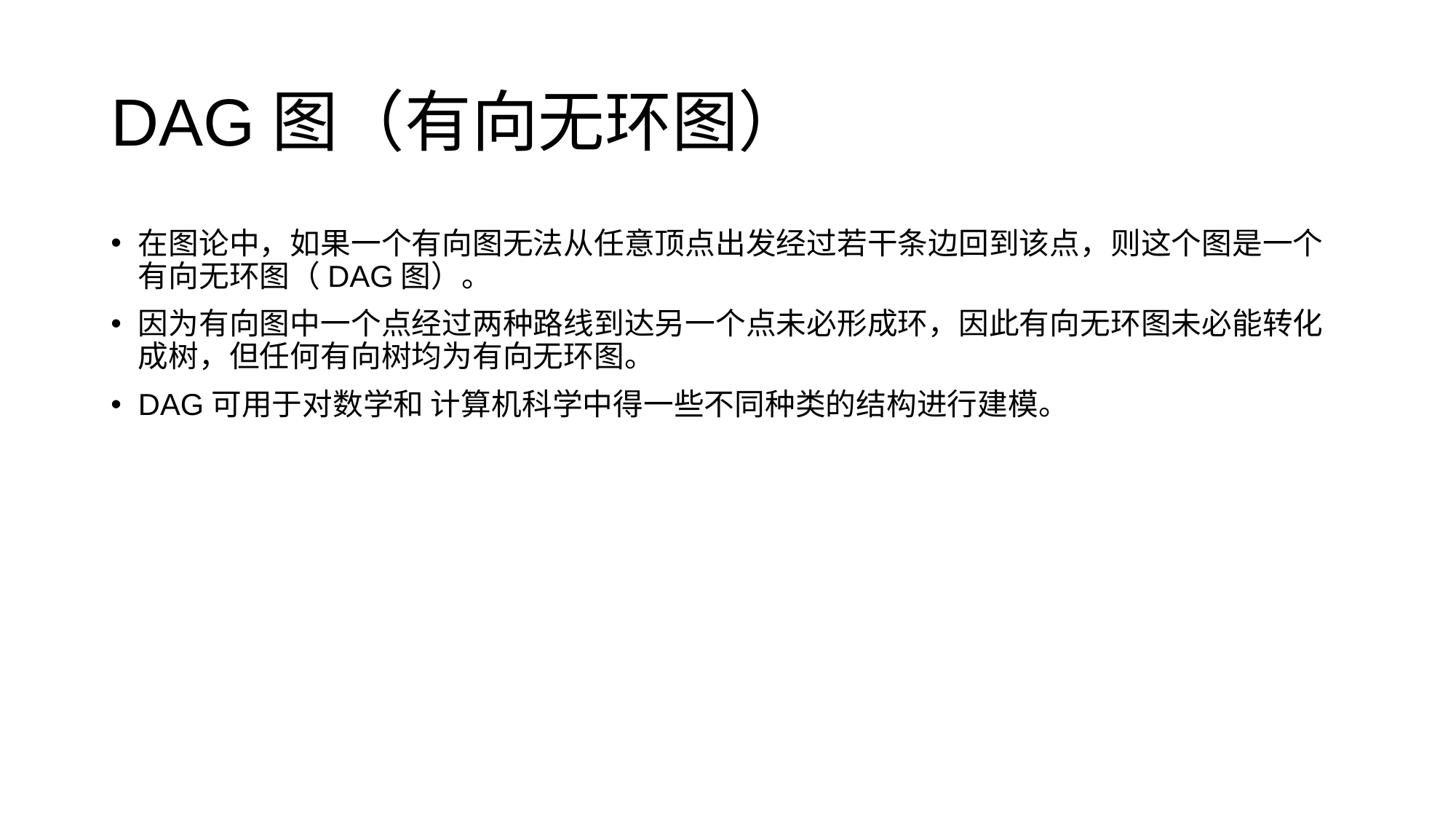

# DAG图（有向无环图）
在图论中，如果一个有向图无法从任意顶点出发经过若干条边回到该点，则这个图是一个有向无环图（DAG图）。
因为有向图中一个点经过两种路线到达另一个点未必形成环，因此有向无环图未必能转化成树，但任何有向树均为有向无环图。
DAG可用于对数学和 计算机科学中得一些不同种类的结构进行建模。